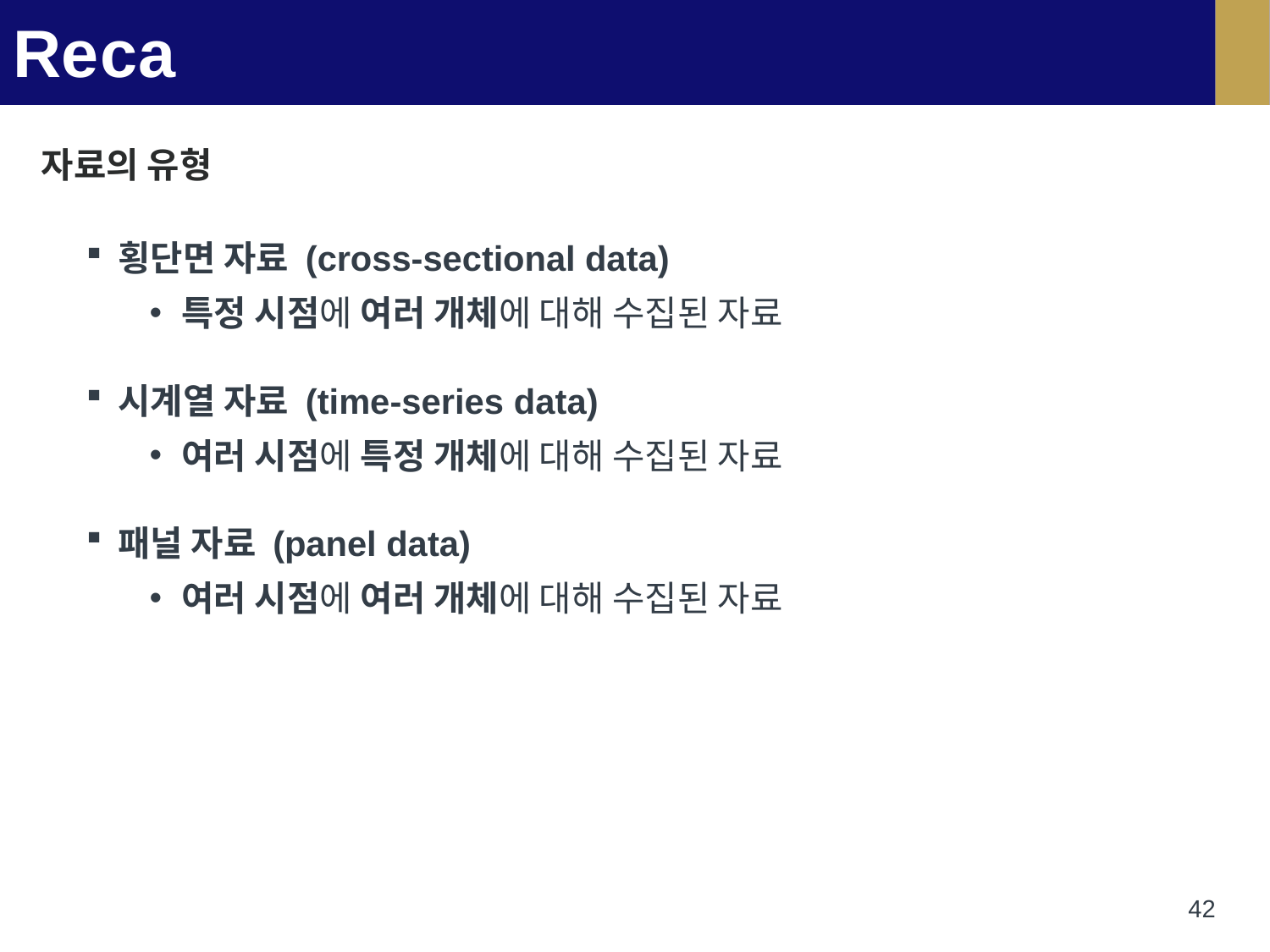

# Recap
자료의 유형

횡단면 자료 (cross-sectional data)
특정 시점에 여러 개체에 대해 수집된 자료

시계열 자료 (time-series data)
여러 시점에 특정 개체에 대해 수집된 자료

패널 자료 (panel data)
여러 시점에 여러 개체에 대해 수집된 자료
42